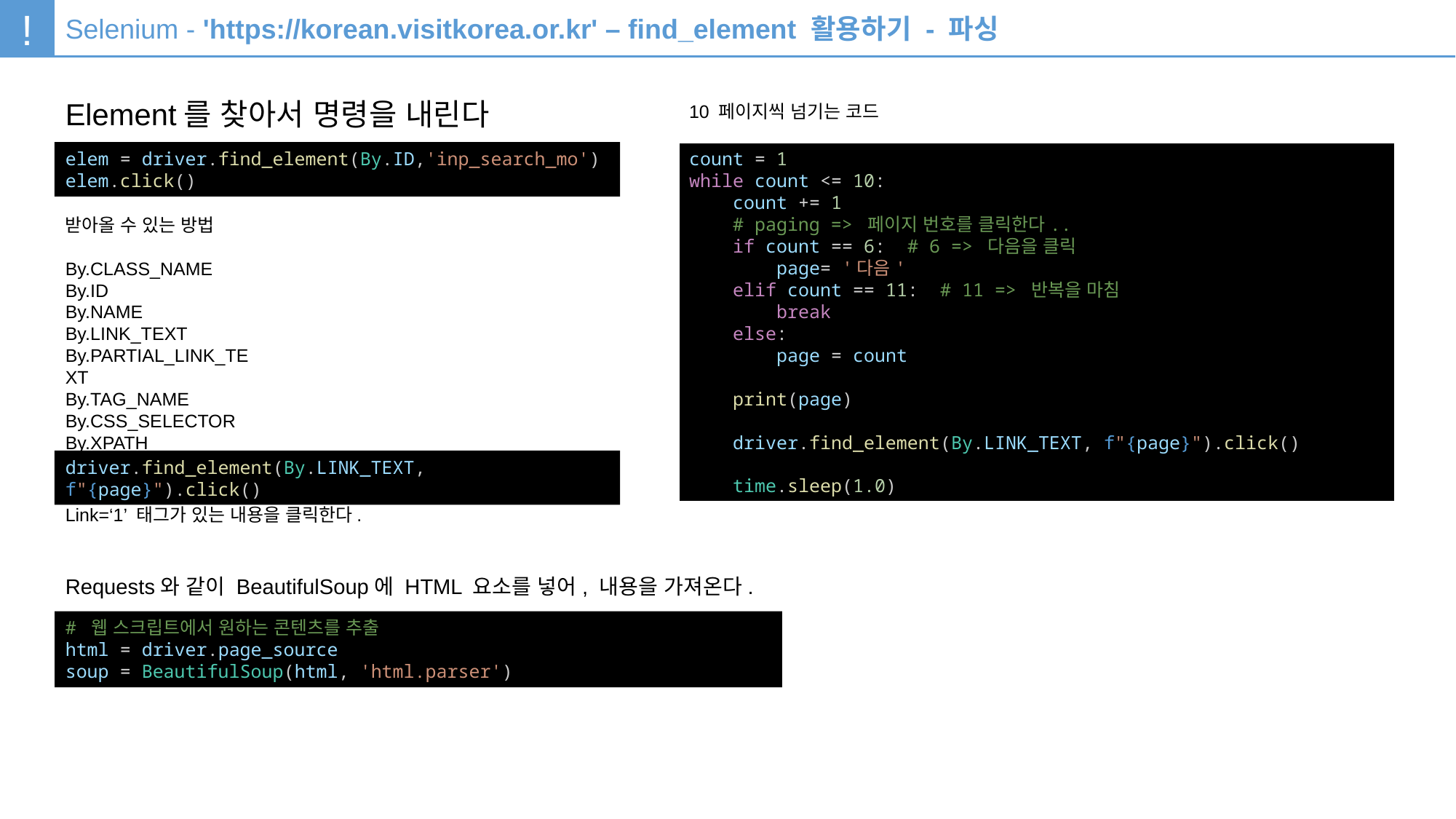

!
Selenium - 'https://korean.visitkorea.or.kr' – find_element 활용하기 - 파싱
Element를 찾아서 명령을 내린다
10 페이지씩 넘기는 코드
elem = driver.find_element(By.ID,'inp_search_mo')
elem.click()
count = 1
while count <= 10:
    count += 1
    # paging => 페이지 번호를 클릭한다..
    if count == 6:  # 6 => 다음을 클릭
        page= '다음'
    elif count == 11:  # 11 => 반복을 마침
        break
    else:
        page = count

    print(page)

    driver.find_element(By.LINK_TEXT, f"{page}").click()

    time.sleep(1.0)
받아올 수 있는 방법

By.CLASS_NAME
By.ID
By.NAME
By.LINK_TEXT
By.PARTIAL_LINK_TEXT
By.TAG_NAME
By.CSS_SELECTOR
By.XPATH
driver.find_element(By.LINK_TEXT, f"{page}").click()
Link=‘1’ 태그가 있는 내용을 클릭한다.
Requests와 같이 BeautifulSoup에 HTML 요소를 넣어, 내용을 가져온다.
# 웹 스크립트에서 원하는 콘텐츠를 추출
html = driver.page_source
soup = BeautifulSoup(html, 'html.parser')